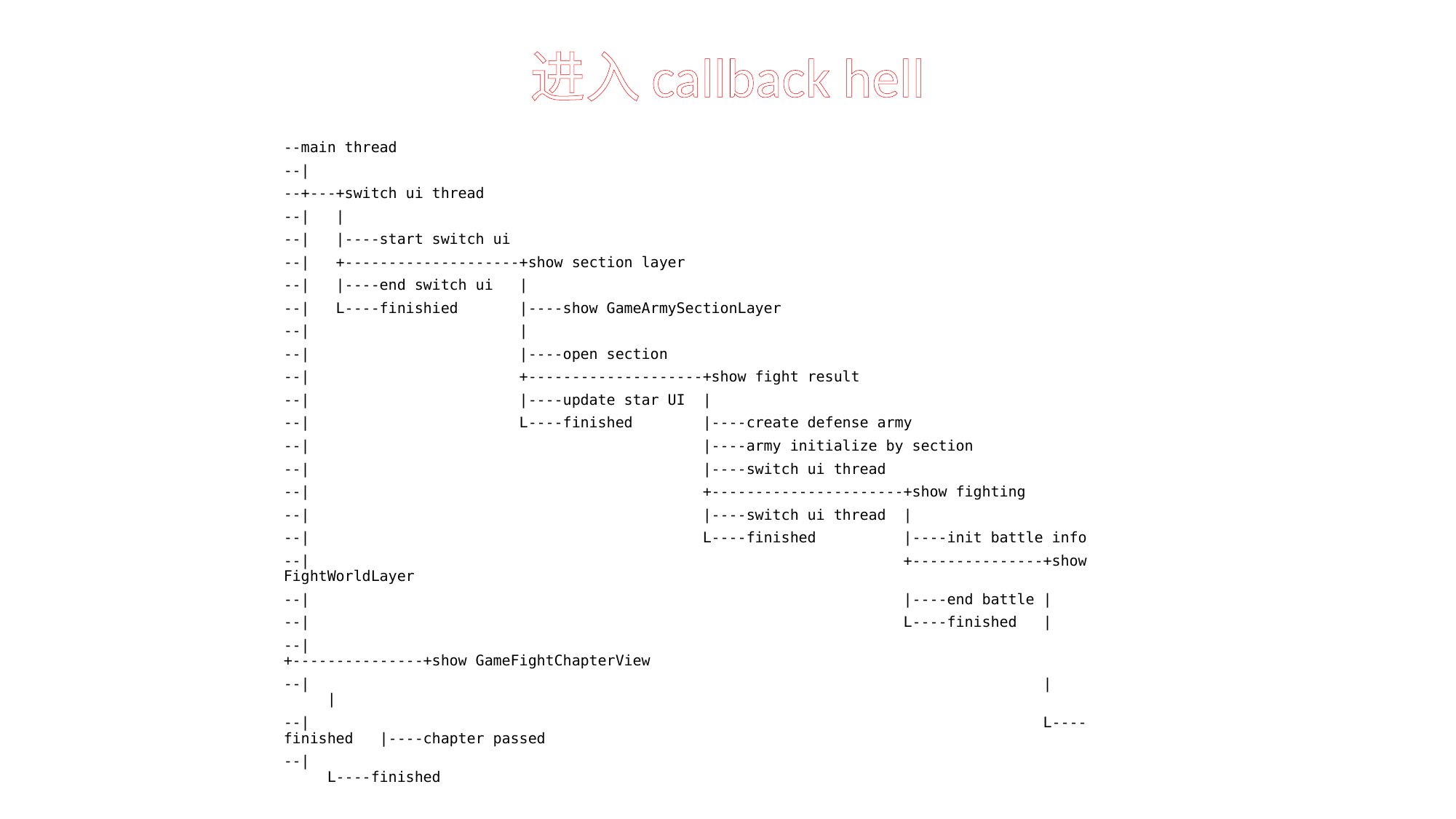

# 进入callback hell
--main thread
--|
--+---+switch ui thread
--|   |
--|   |----start switch ui
--|   +--------------------+show section layer
--|   |----end switch ui   |
--|   L----finishied       |----show GameArmySectionLayer
--|                        |
--|                        |----open section
--|                        +--------------------+show fight result
--|                        |----update star UI  |
--|                        L----finished        |----create defense army
--|                                             |----army initialize by section
--|                                             |----switch ui thread
--|                                             +----------------------+show fighting
--|                                             |----switch ui thread  |
--|                                             L----finished          |----init battle info
--|                                                                    +---------------+show FightWorldLayer
--|                                                                    |----end battle |
--|                                                                    L----finished   |
--|                                                                                    +---------------+show GameFightChapterView
--|                                                                                    |               |
--|                                                                                    L----finished   |----chapter passed
--|                                                                                                    L----finished